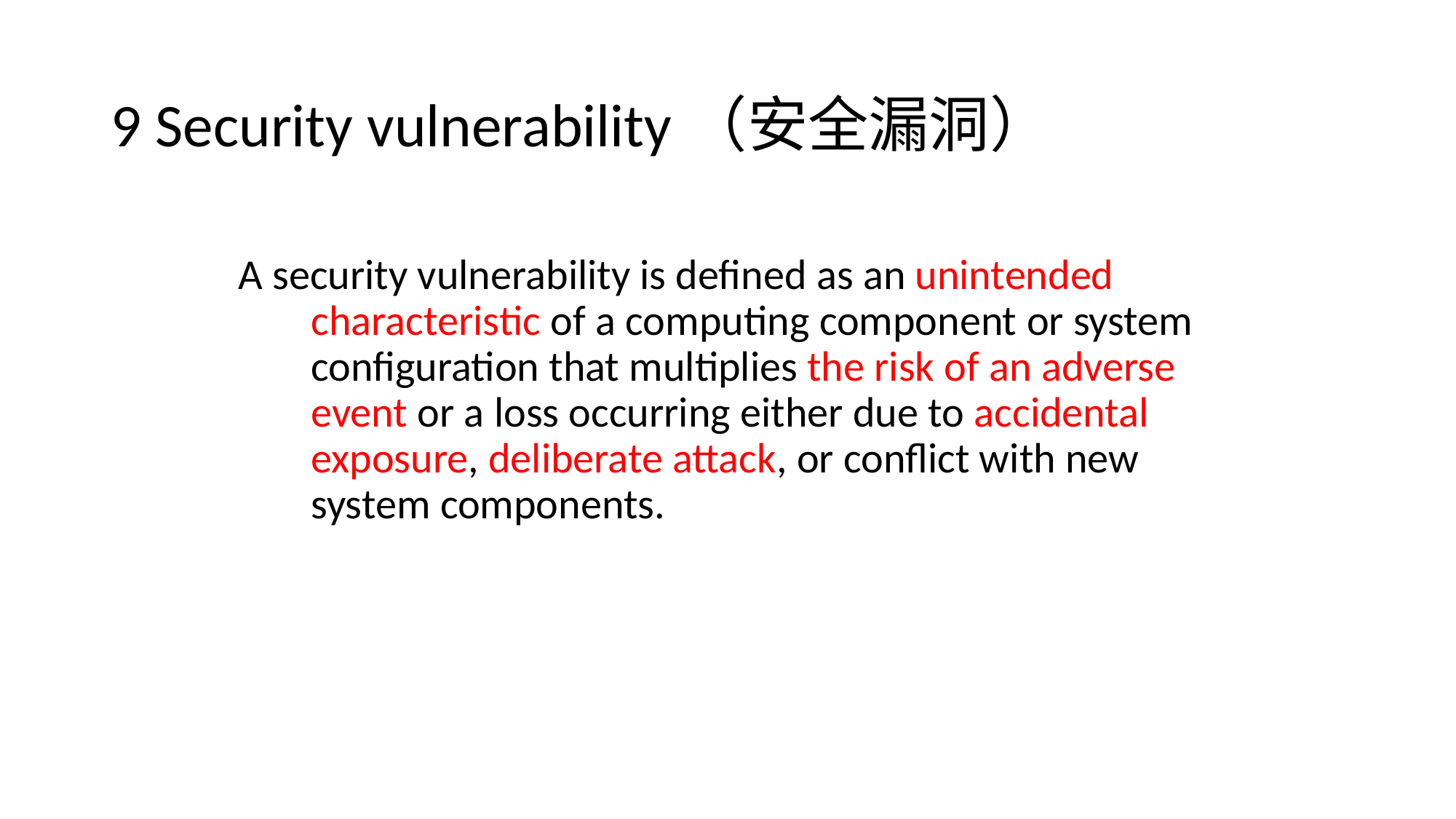

# 9 Security vulnerability（安全漏洞）
A security vulnerability is defined as an unintended characteristic of a computing component or system configuration that multiplies the risk of an adverse event or a loss occurring either due to accidental exposure, deliberate attack, or conflict with new system components.